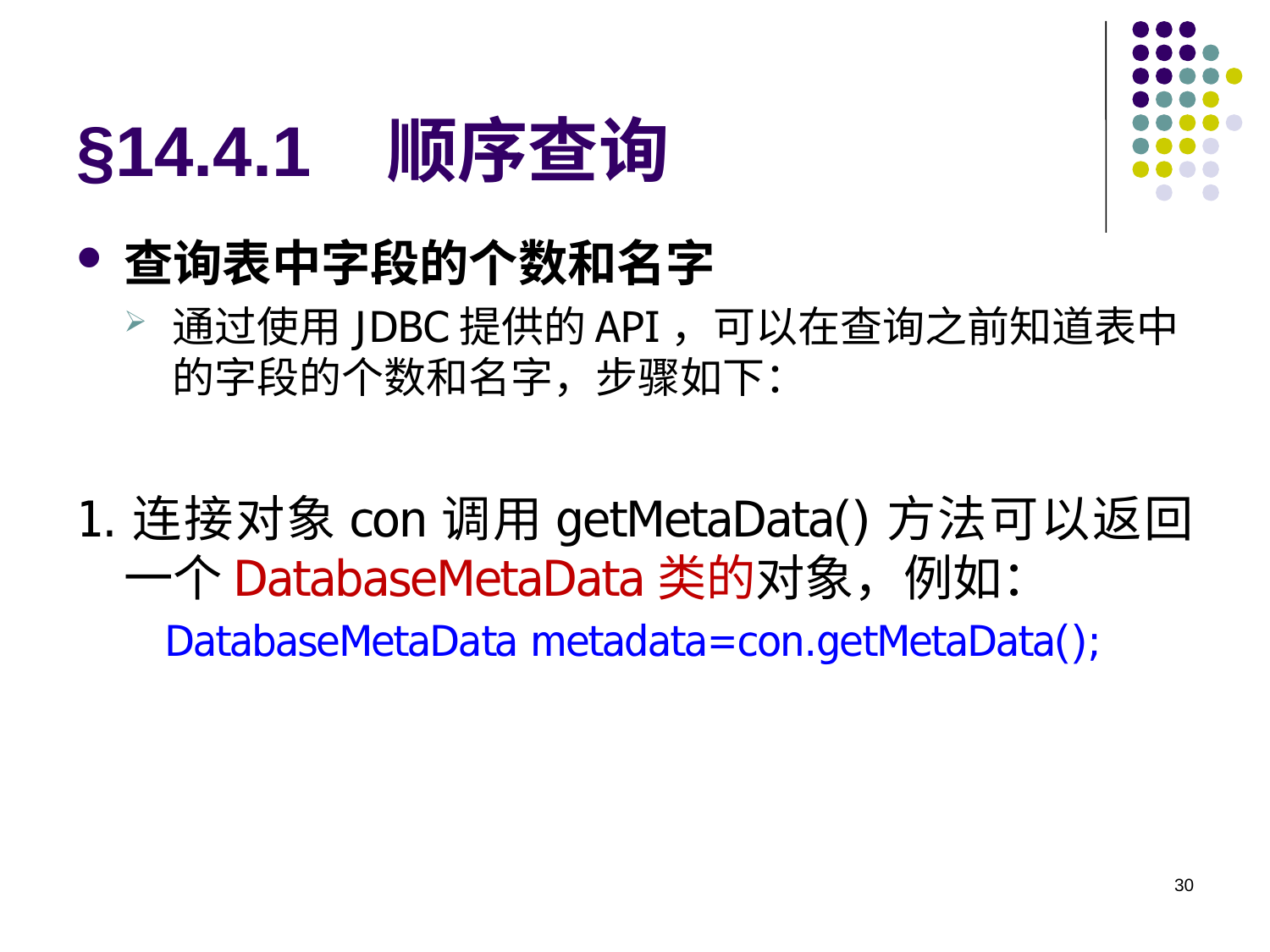

# §14.4.1   顺序查询
查询表中字段的个数和名字
通过使用JDBC提供的API，可以在查询之前知道表中的字段的个数和名字，步骤如下：

1.连接对象con调用getMetaData()方法可以返回一个DatabaseMetaData类的对象，例如：
DatabaseMetaData metadata=con.getMetaData();

30